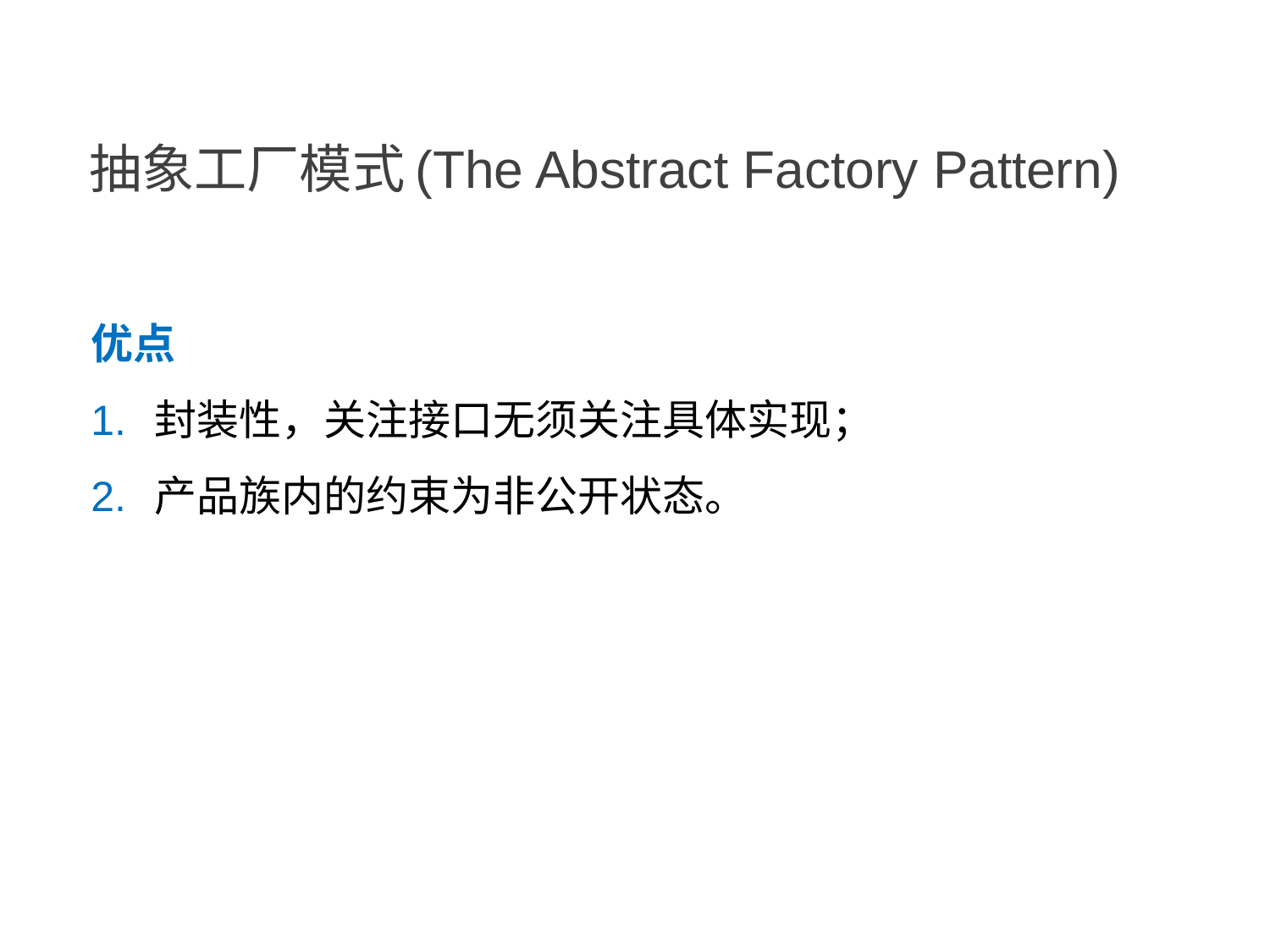

抽象工厂模式(The Abstract Factory Pattern)
优点
封装性，关注接口无须关注具体实现；
产品族内的约束为非公开状态。